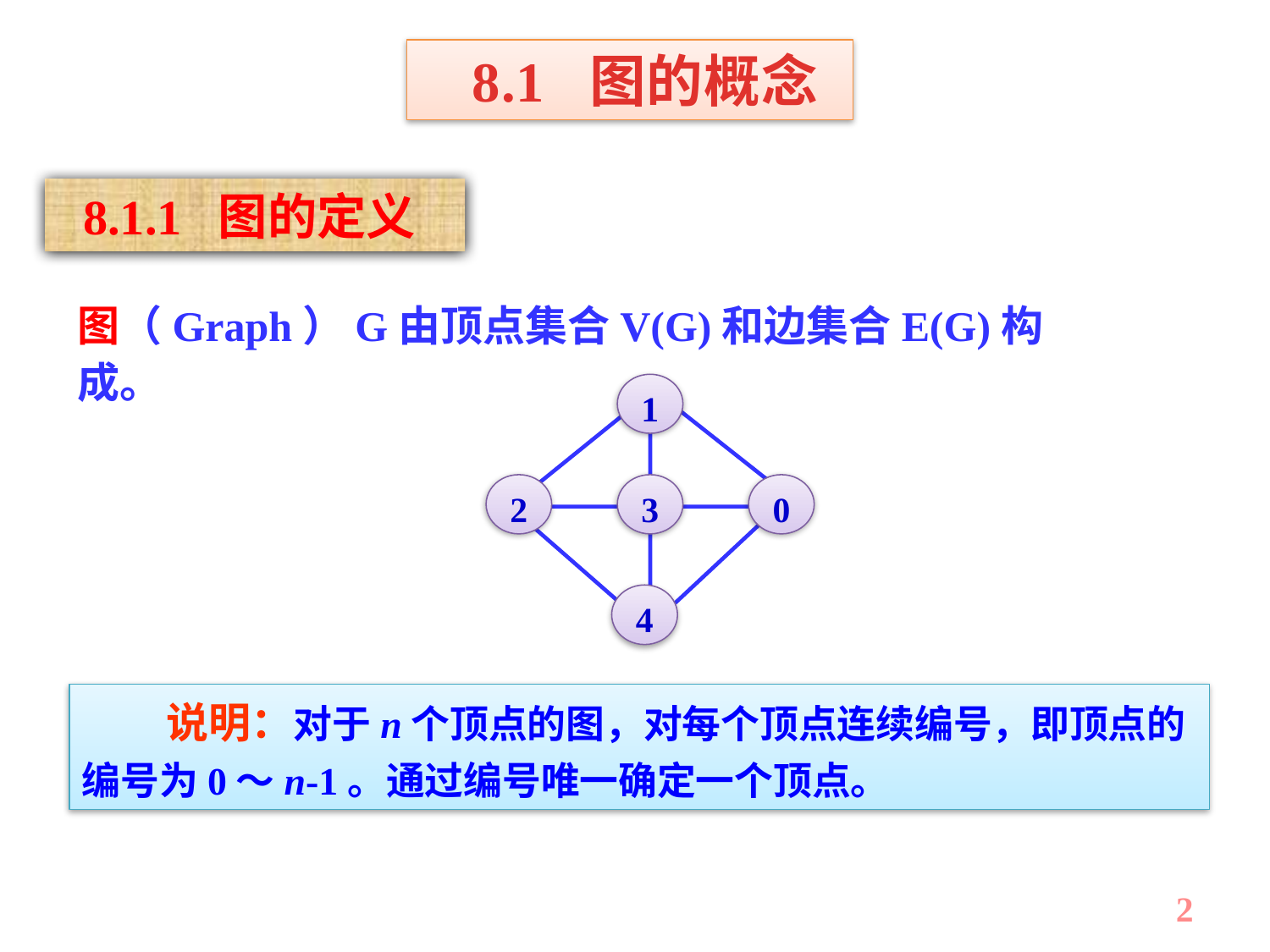

8.1  图的概念
8.1.1  图的定义
图（Graph）G由顶点集合V(G)和边集合E(G)构成。
1

2
3
0

4
　　说明：对于n个顶点的图，对每个顶点连续编号，即顶点的编号为0～n-1。通过编号唯一确定一个顶点。
2